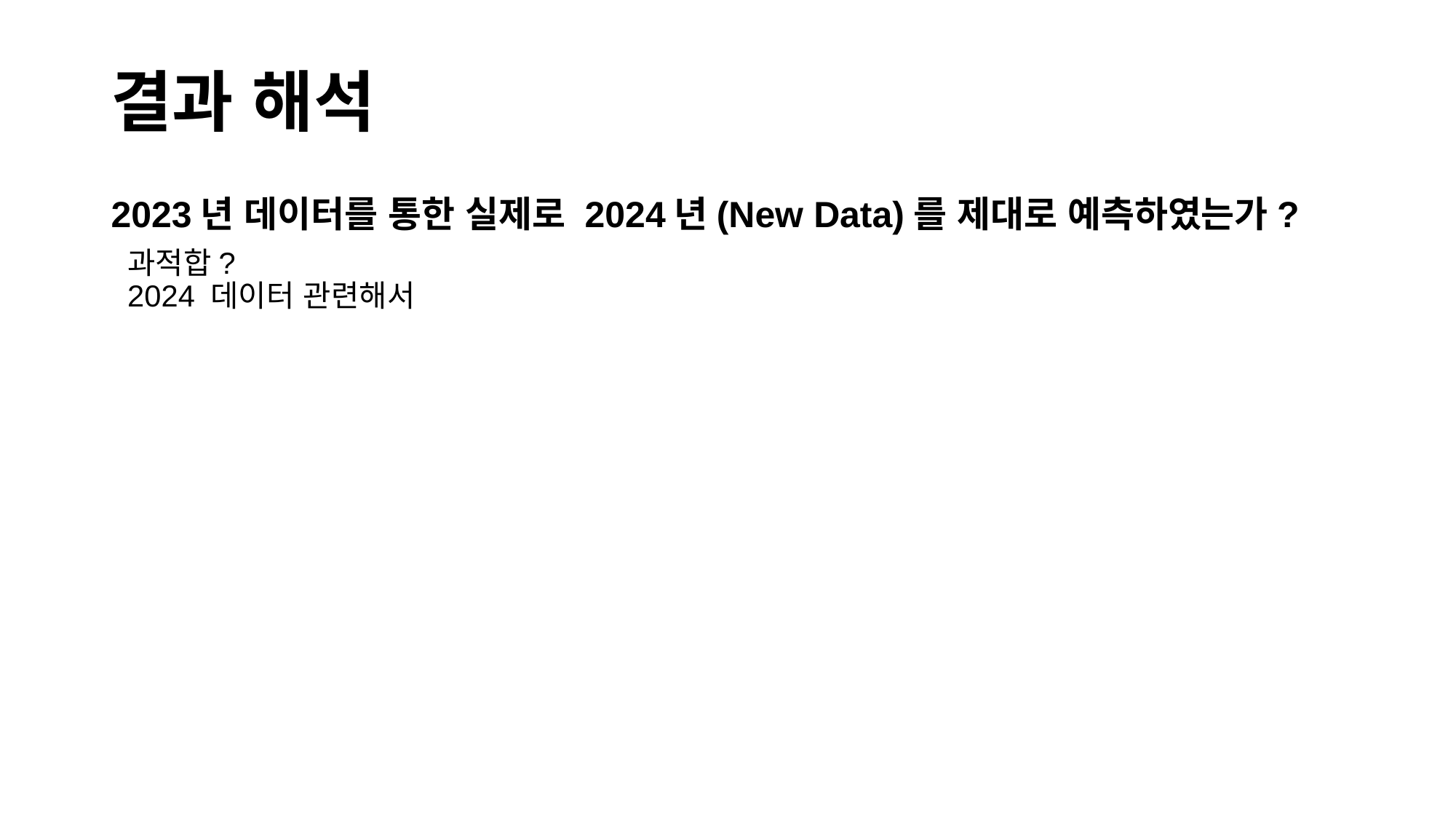

# 결과 해석
2023년 데이터를 통한 실제로 2024년(New Data)를 제대로 예측하였는가?
과적합?
2024 데이터 관련해서